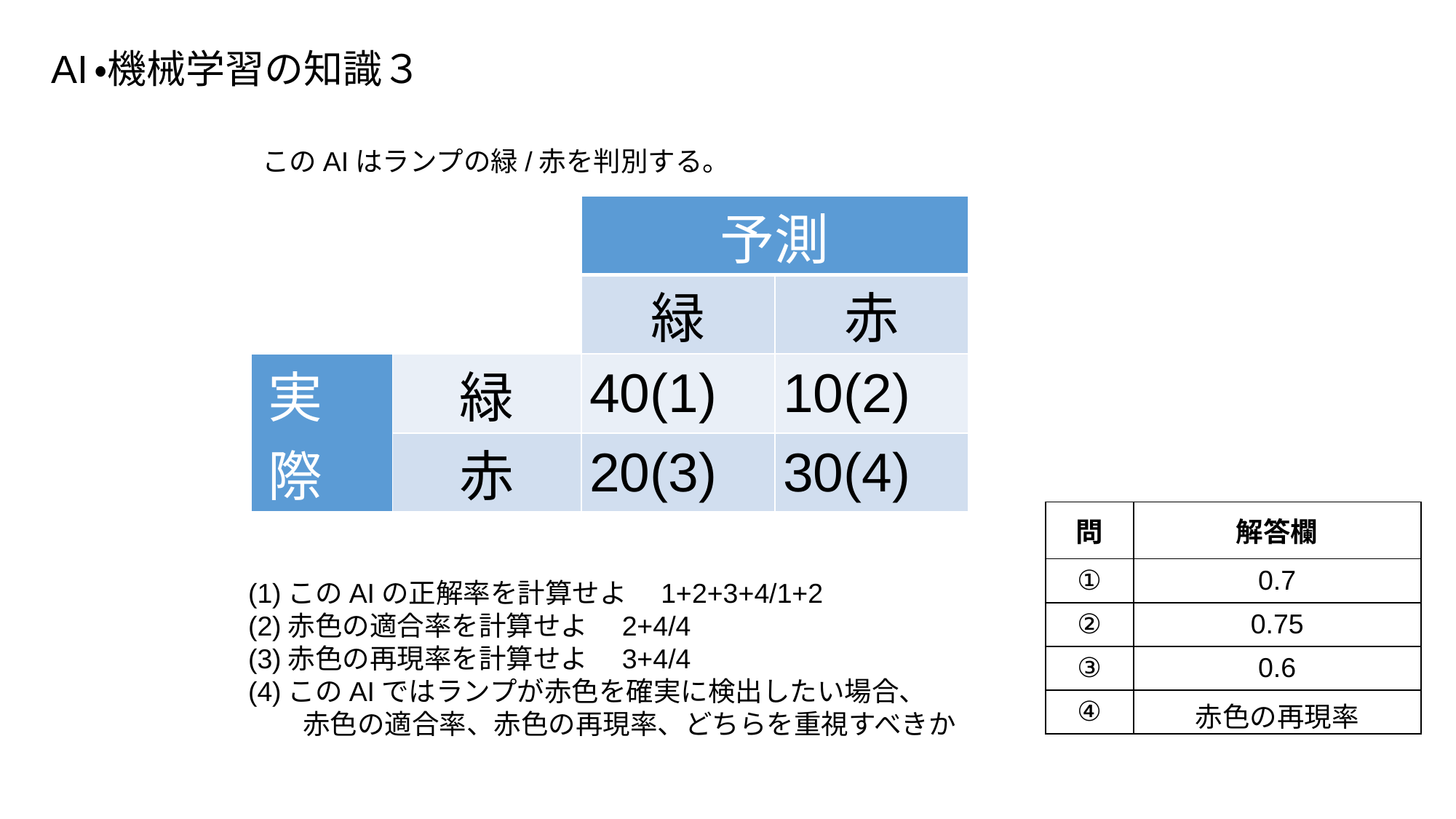

# AI・機械学習の知識３
このAIはランプの緑/赤を判別する。
|  |  | 予測 |  |
| --- | --- | --- | --- |
|  |  | 緑 | 赤 |
| 実際 | 緑 | 40(1) | 10(2) |
|  | 赤 | 20(3) | 30(4) |
| 問 | 解答欄 |
| --- | --- |
| ① | 0.7 |
| ② | 0.75 |
| ③ | 0.6 |
| ④ | 赤色の再現率 |
(1)このAIの正解率を計算せよ　1+2+3+4/1+2
(2)赤色の適合率を計算せよ　2+4/4
(3)赤色の再現率を計算せよ　3+4/4
(4)このAIではランプが赤色を確実に検出したい場合、
　　赤色の適合率、赤色の再現率、どちらを重視すべきか